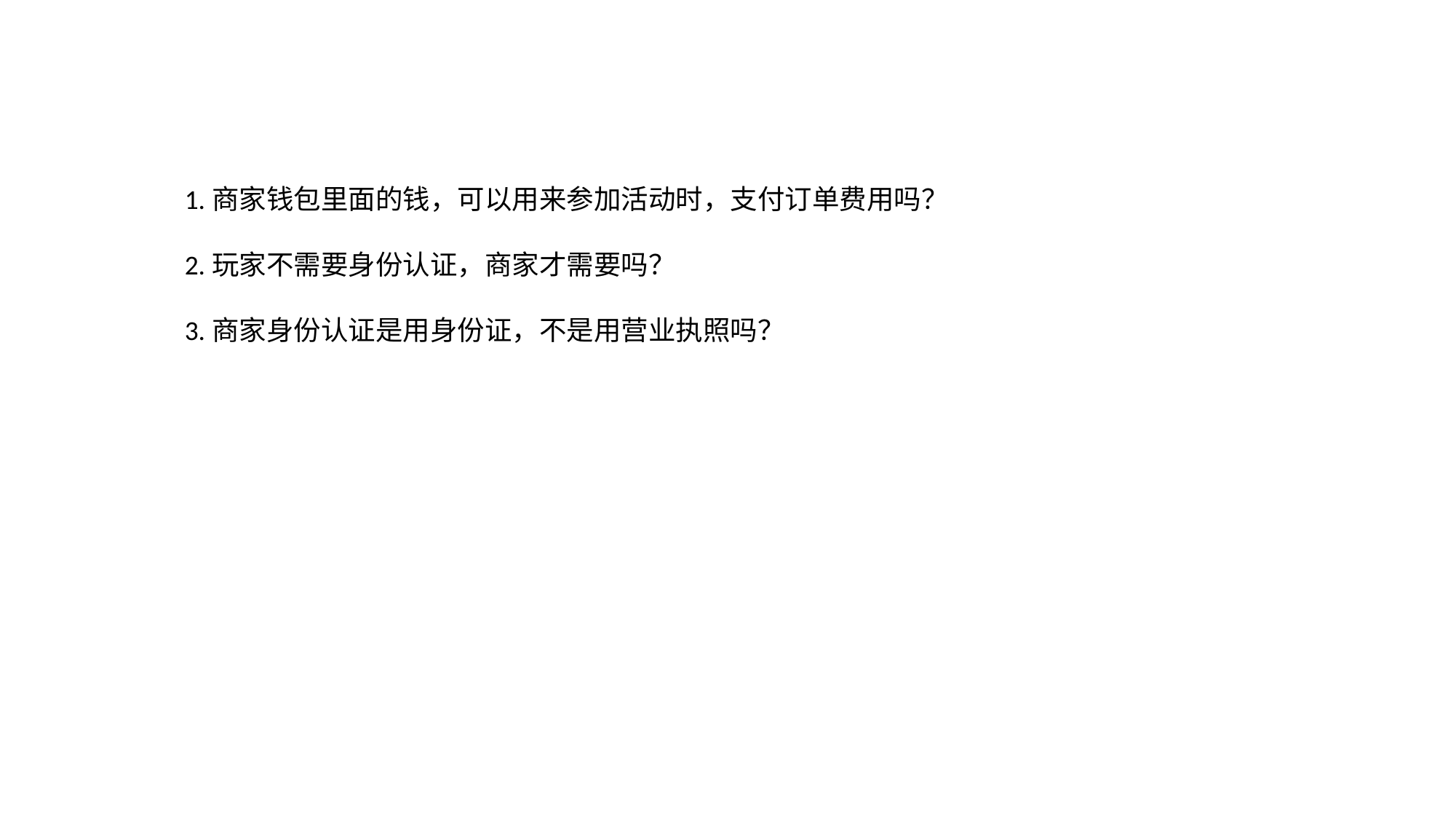

1.商家钱包里面的钱，可以用来参加活动时，支付订单费用吗？

2.玩家不需要身份认证，商家才需要吗？

3.商家身份认证是用身份证，不是用营业执照吗？